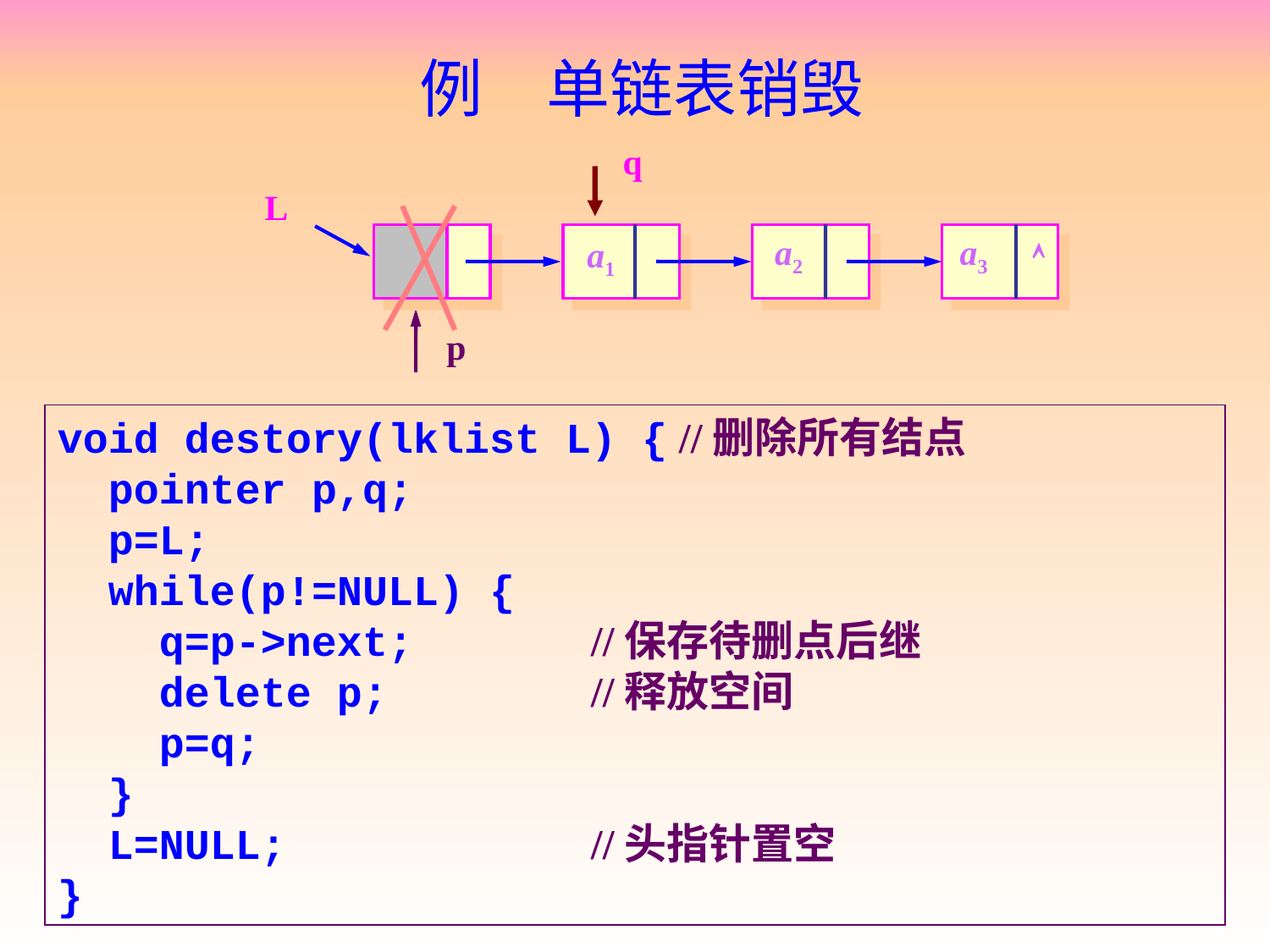

# 例　单链表销毁
q

L

a2
a3
a1
∧

p
void destory(lklist L) { //删除所有结点
  pointer p,q;
  p=L;
  while(p!=NULL) {
    q=p->next;	      //保存待删点后继
    delete p;        //释放空间
    p=q;
  }
  L=NULL;            //头指针置空
}